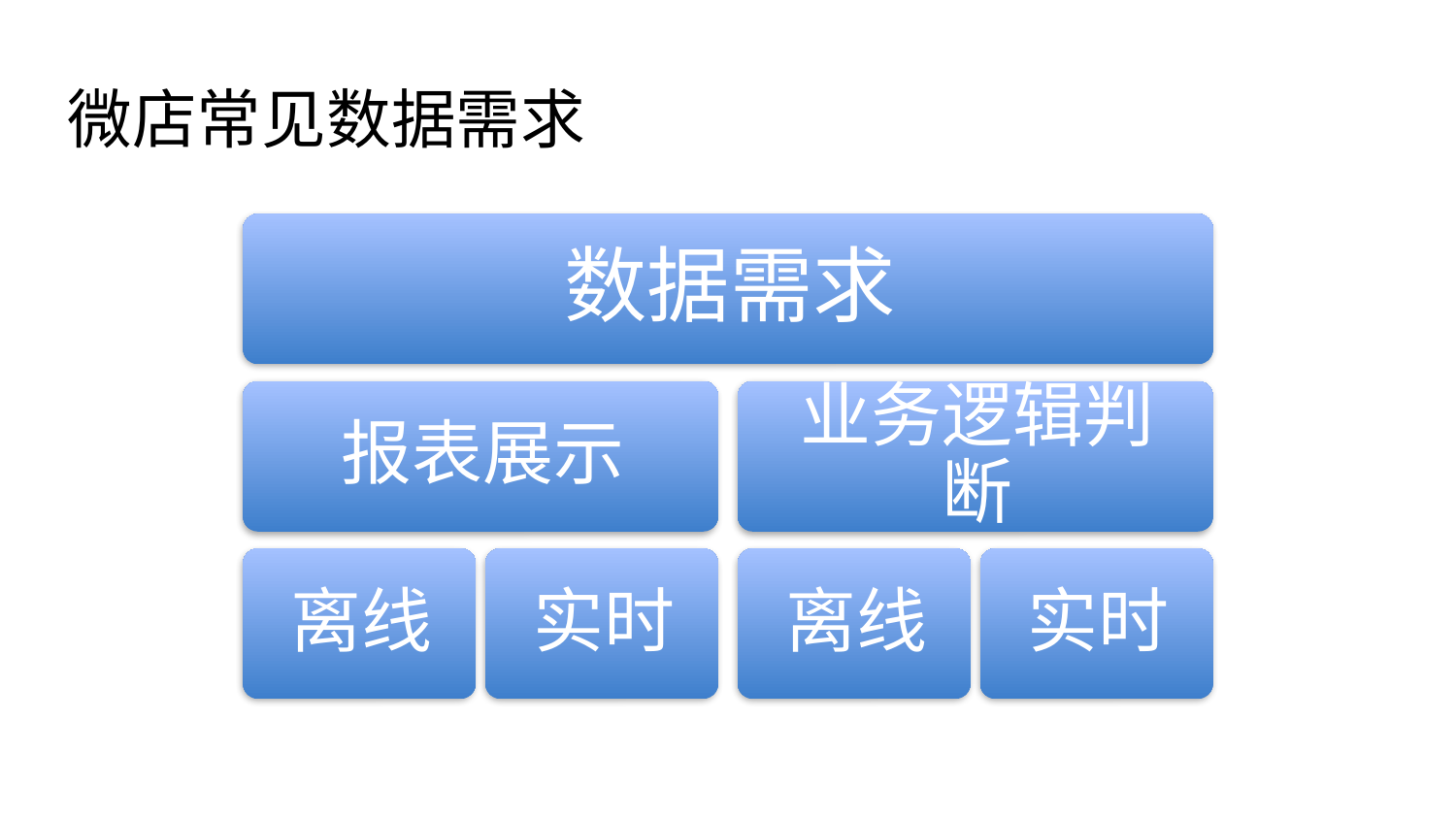

微店常见数据需求
数据需求
报表展示
离线
实时
业务逻辑判断
离线
实时